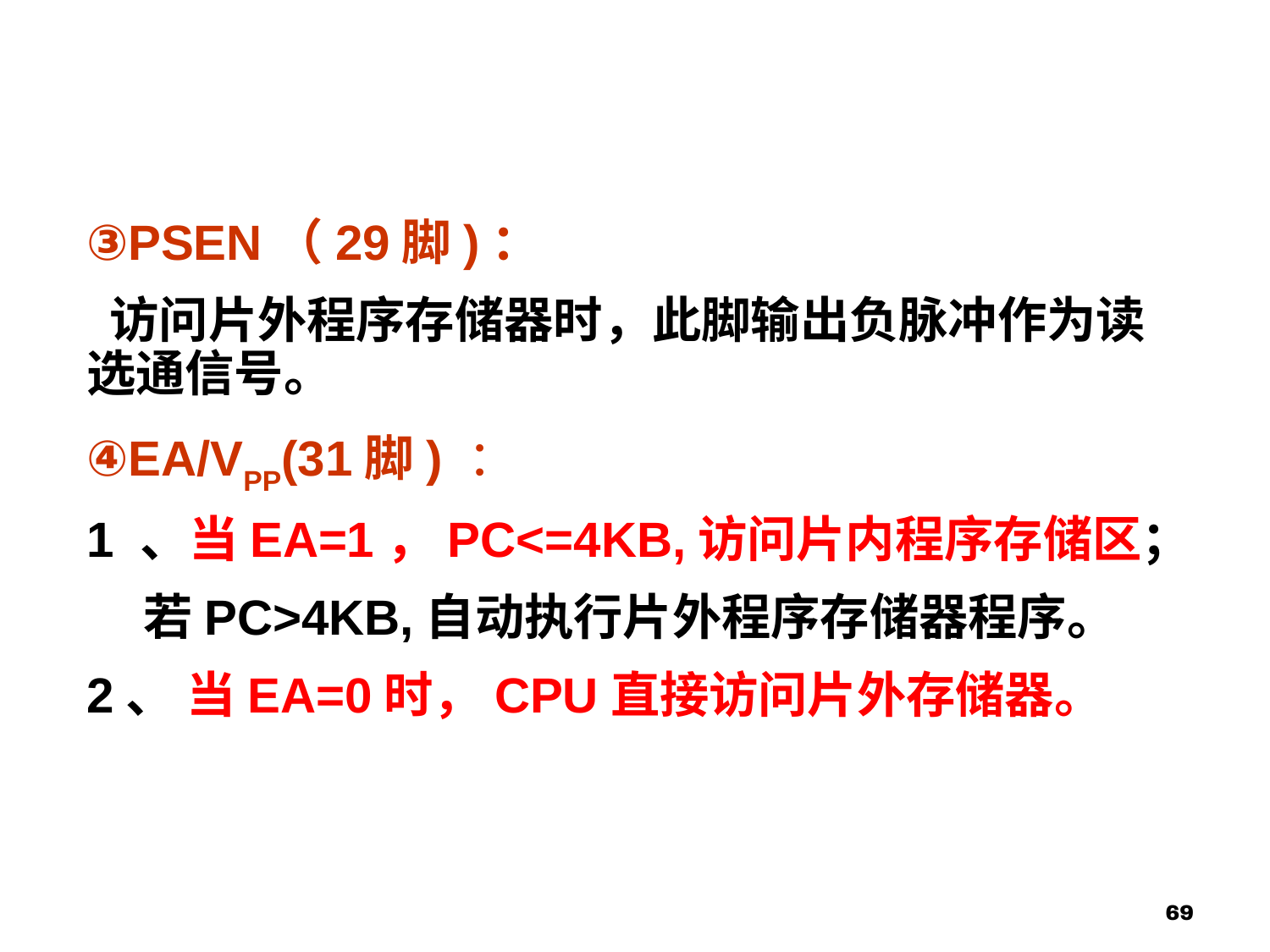

③PSEN（29脚)：
 访问片外程序存储器时，此脚输出负脉冲作为读选通信号。
④EA/VPP(31脚) ：
1 、当EA=1，PC<=4KB,访问片内程序存储区；
    若PC>4KB,自动执行片外程序存储器程序。
2、 当EA=0时，CPU直接访问片外存储器。
69